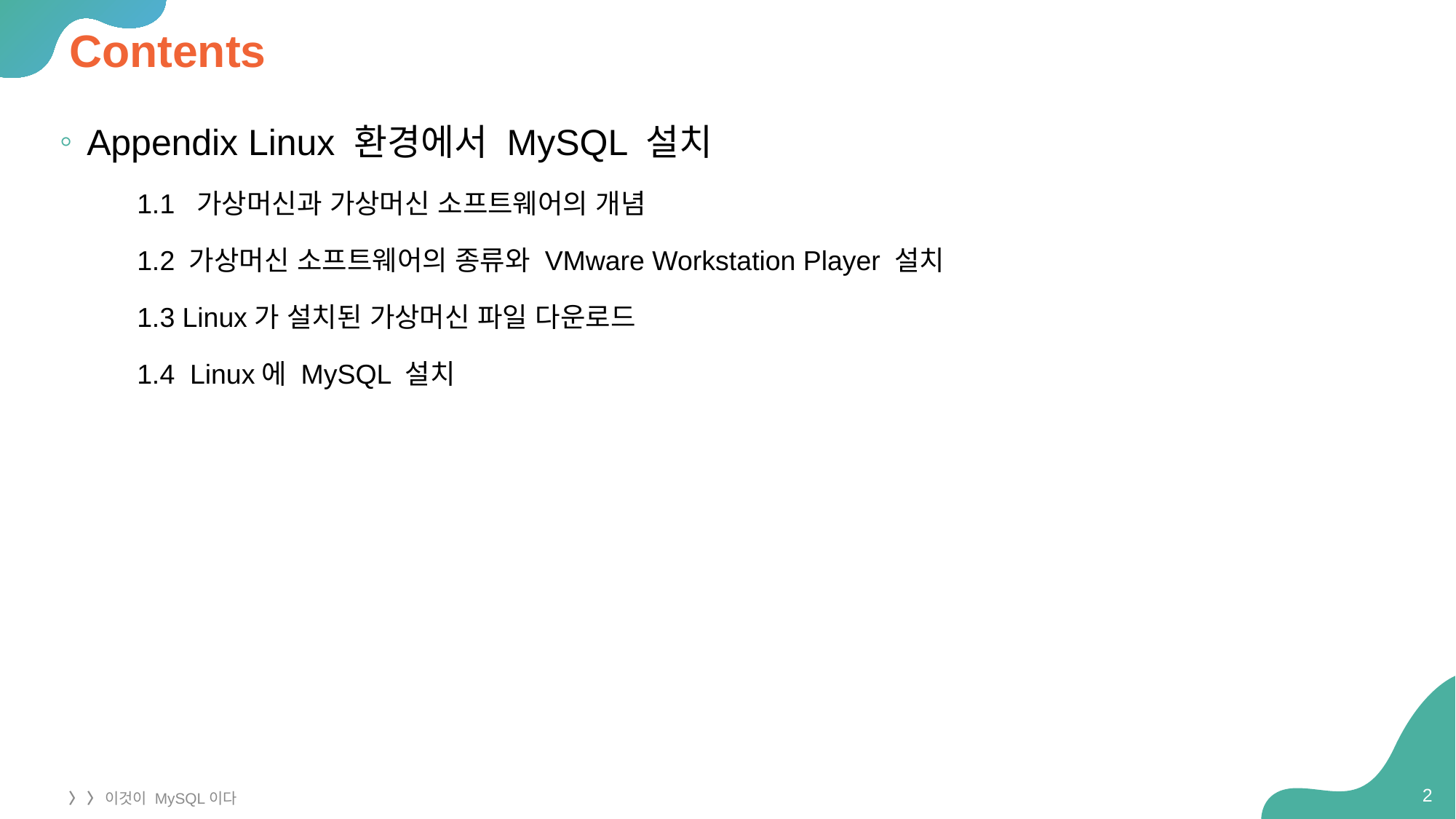

# Contents
Appendix Linux 환경에서 MySQL 설치
   1.1  가상머신과 가상머신 소프트웨어의 개념
   1.2 가상머신 소프트웨어의 종류와 VMware Workstation Player 설치
   1.3 Linux가 설치된 가상머신 파일 다운로드
   1.4  Linux에 MySQL 설치
2
〉 〉 이것이 MySQL이다